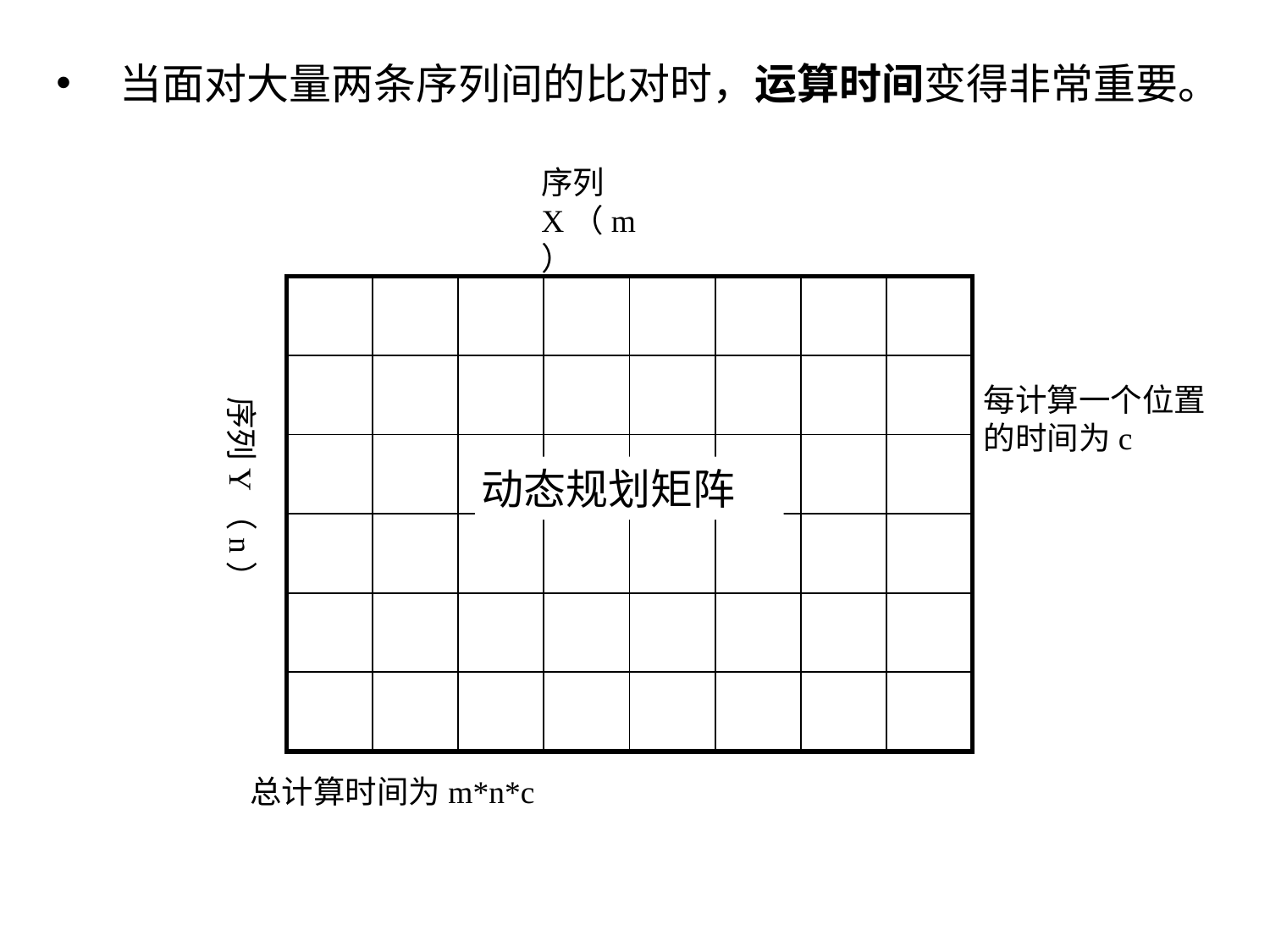

当面对大量两条序列间的比对时，运算时间变得非常重要。
序列X（m）
|  |  |  |  |  |  |  |  |
| --- | --- | --- | --- | --- | --- | --- | --- |
|  |  |  |  |  |  |  |  |
|  |  |  |  |  |  |  |  |
|  |  |  |  |  |  |  |  |
|  |  |  |  |  |  |  |  |
|  |  |  |  |  |  |  |  |
每计算一个位置的时间为c
序列Y（n）
动态规划矩阵
总计算时间为m*n*c
51